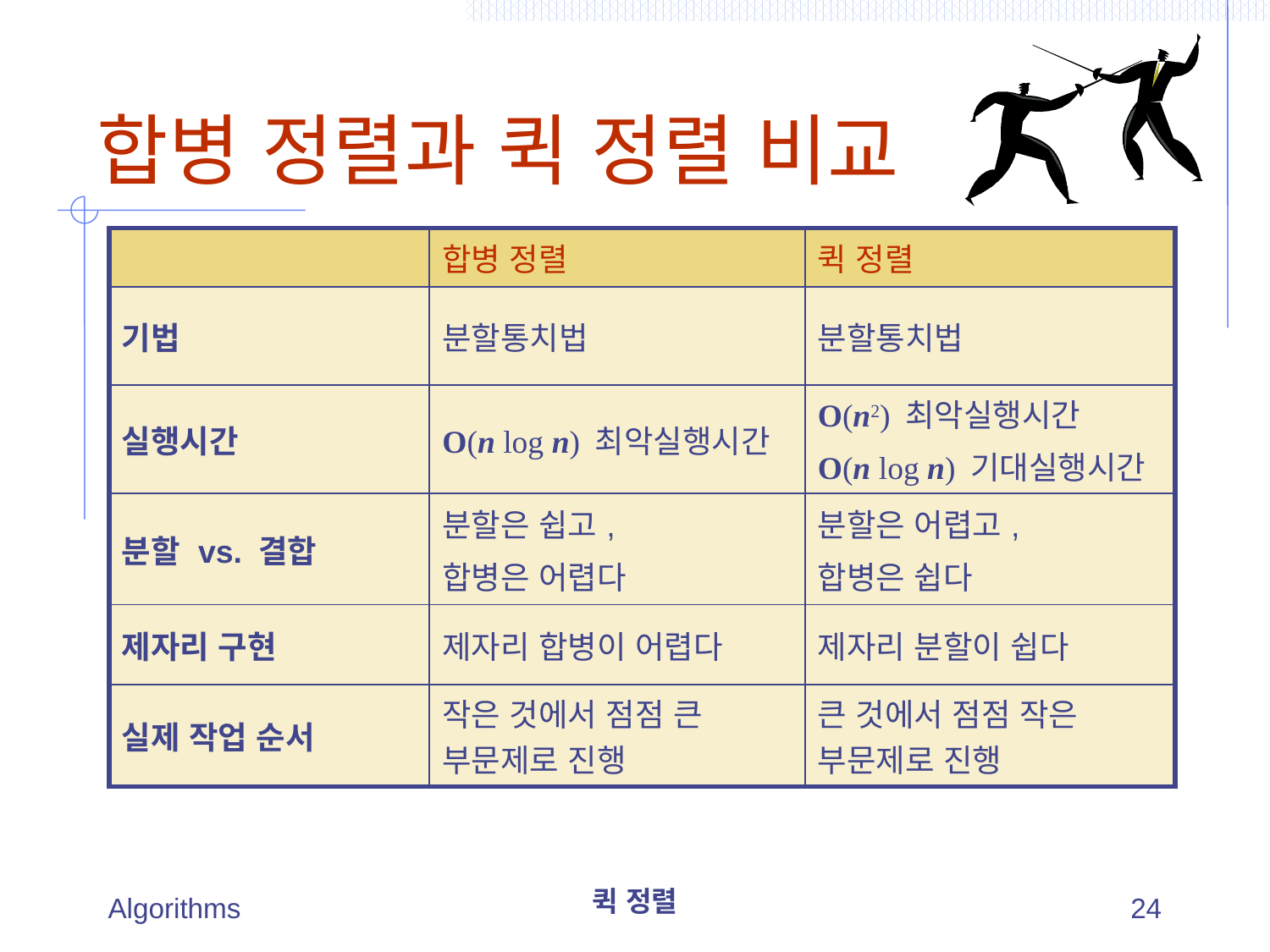

# 합병 정렬과 퀵 정렬 비교
|  | 합병 정렬 | 퀵 정렬 |
| --- | --- | --- |
| 기법 | 분할통치법 | 분할통치법 |
| 실행시간 | O(n log n) 최악실행시간 | O(n2) 최악실행시간 O(n log n) 기대실행시간 |
| 분할 vs. 결합 | 분할은 쉽고, 합병은 어렵다 | 분할은 어렵고, 합병은 쉽다 |
| 제자리 구현 | 제자리 합병이 어렵다 | 제자리 분할이 쉽다 |
| 실제 작업 순서 | 작은 것에서 점점 큰 부문제로 진행 | 큰 것에서 점점 작은 부문제로 진행 |
Algorithms
퀵 정렬
24